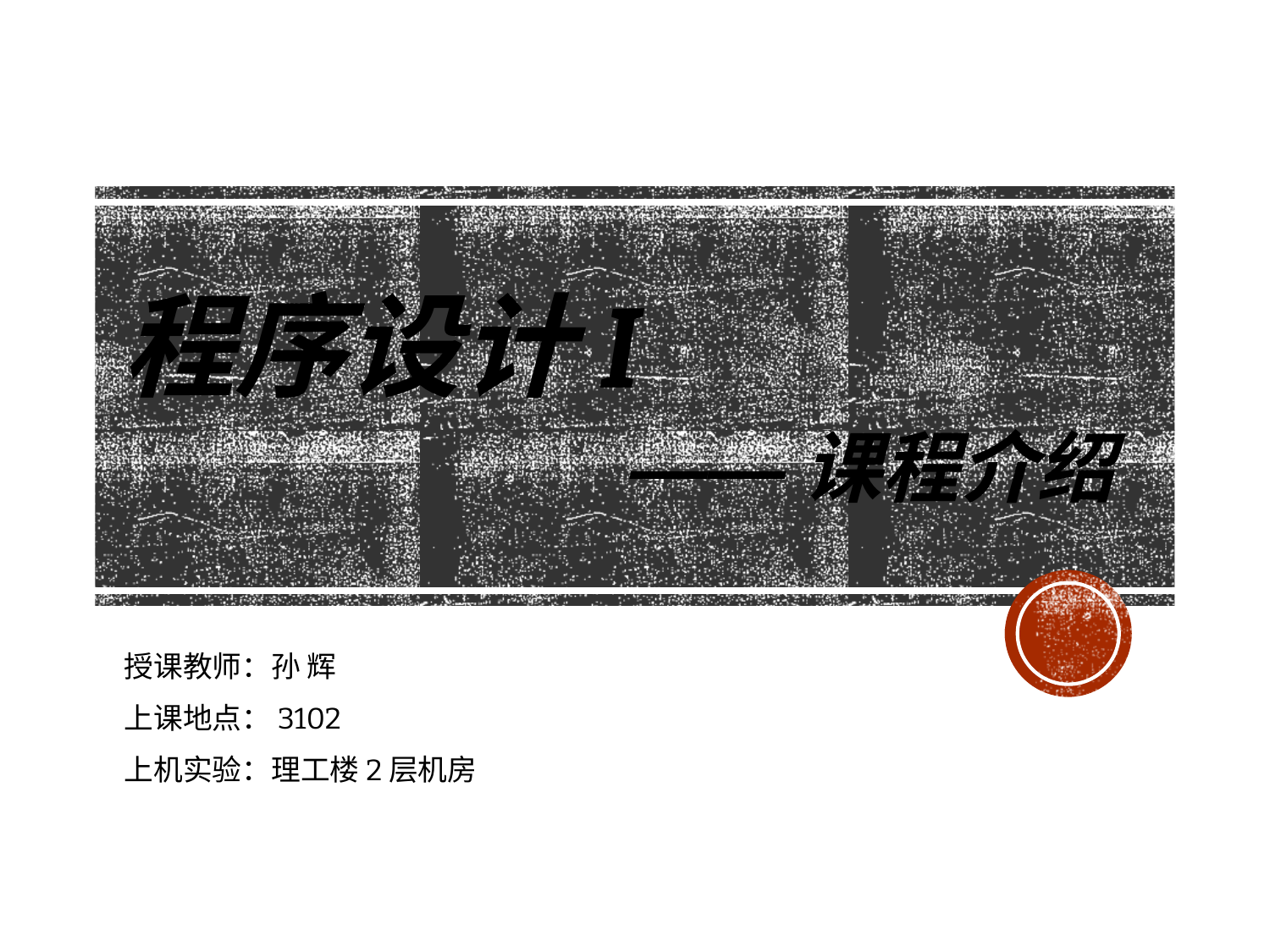

# 程序设计I ——课程介绍
授课教师：孙 辉
上课地点：3102
上机实验：理工楼2层机房